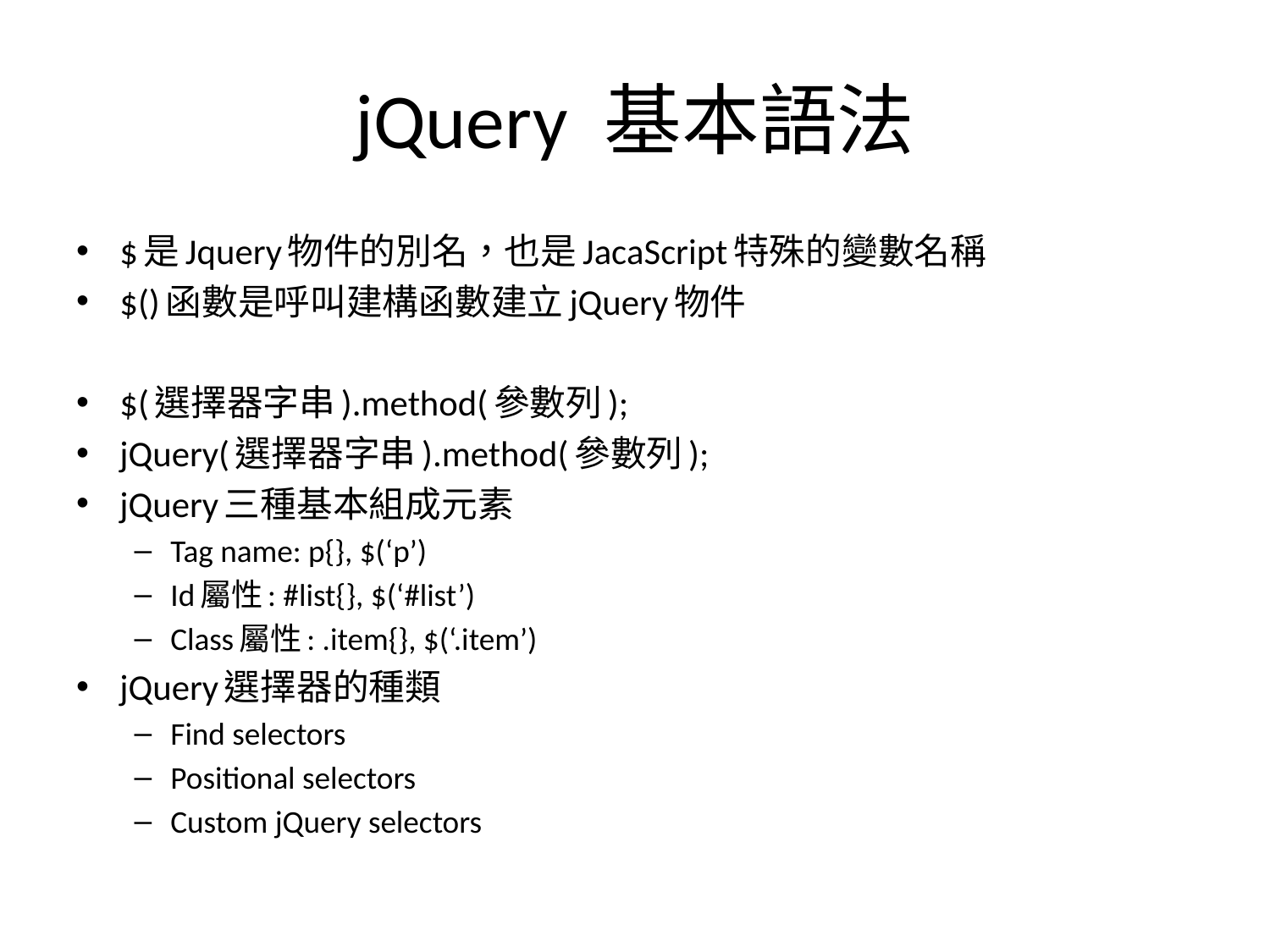

# jQuery 基本語法
$是Jquery物件的別名，也是JacaScript特殊的變數名稱
$()函數是呼叫建構函數建立jQuery物件

$(選擇器字串).method(參數列);
jQuery(選擇器字串).method(參數列);
jQuery三種基本組成元素
Tag name: p{}, $(‘p’)
Id屬性: #list{}, $(‘#list’)
Class屬性: .item{}, $(‘.item’)
jQuery選擇器的種類
Find selectors
Positional selectors
Custom jQuery selectors